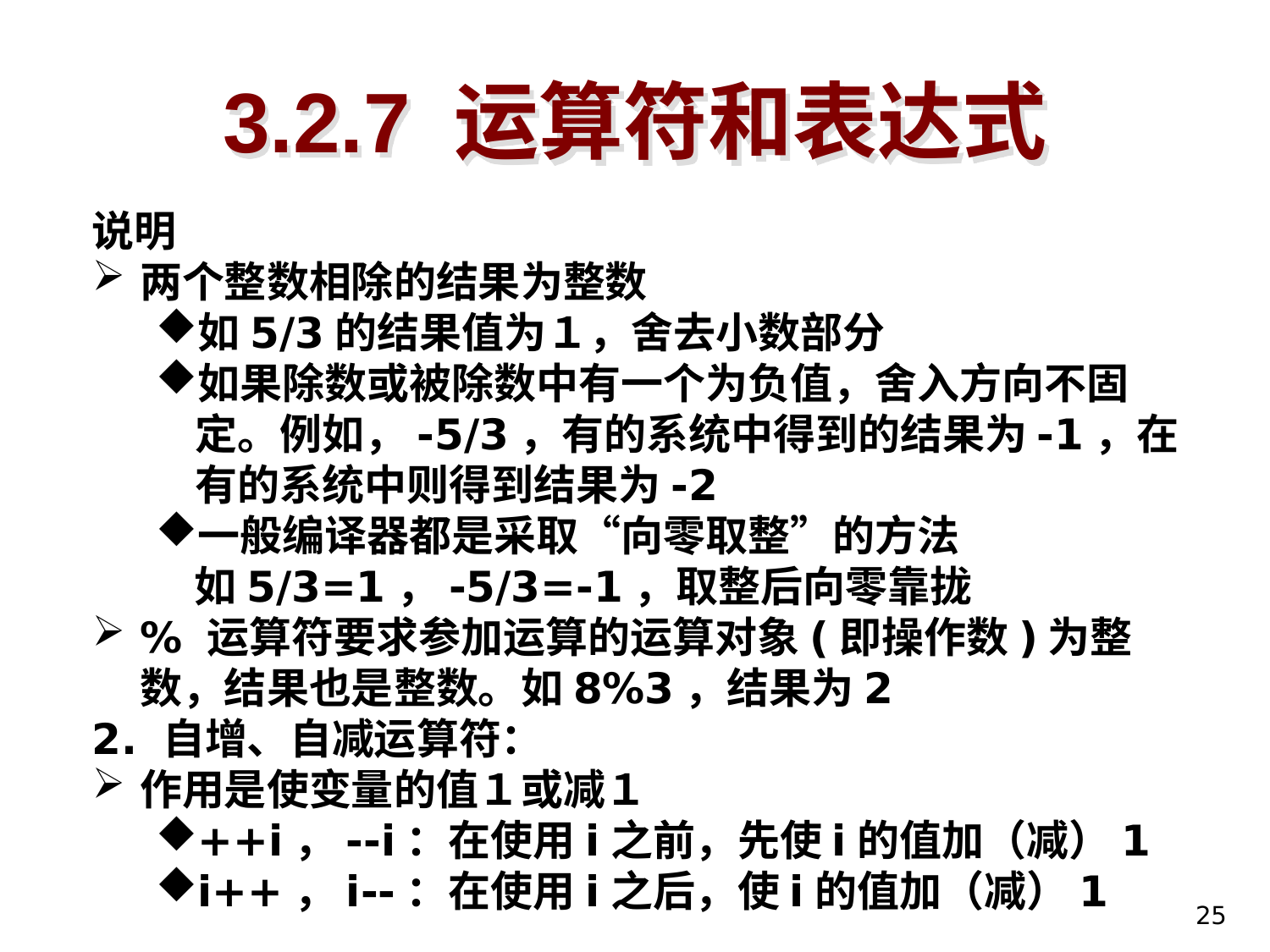

# 3.2.7 运算符和表达式
说明
两个整数相除的结果为整数
如5/3的结果值为１，舍去小数部分
如果除数或被除数中有一个为负值，舍入方向不固定。例如，-5/3，有的系统中得到的结果为-1，在有的系统中则得到结果为-2
一般编译器都是采取“向零取整”的方法
   如5/3=1，-5/3=-1，取整后向零靠拢
% 运算符要求参加运算的运算对象(即操作数)为整数，结果也是整数。如8%3，结果为2
2. 自增、自减运算符：
作用是使变量的值１或减１
++i，--i：在使用i之前，先使i的值加（减）1
i++，i--：在使用i之后，使i的值加（减）1

25